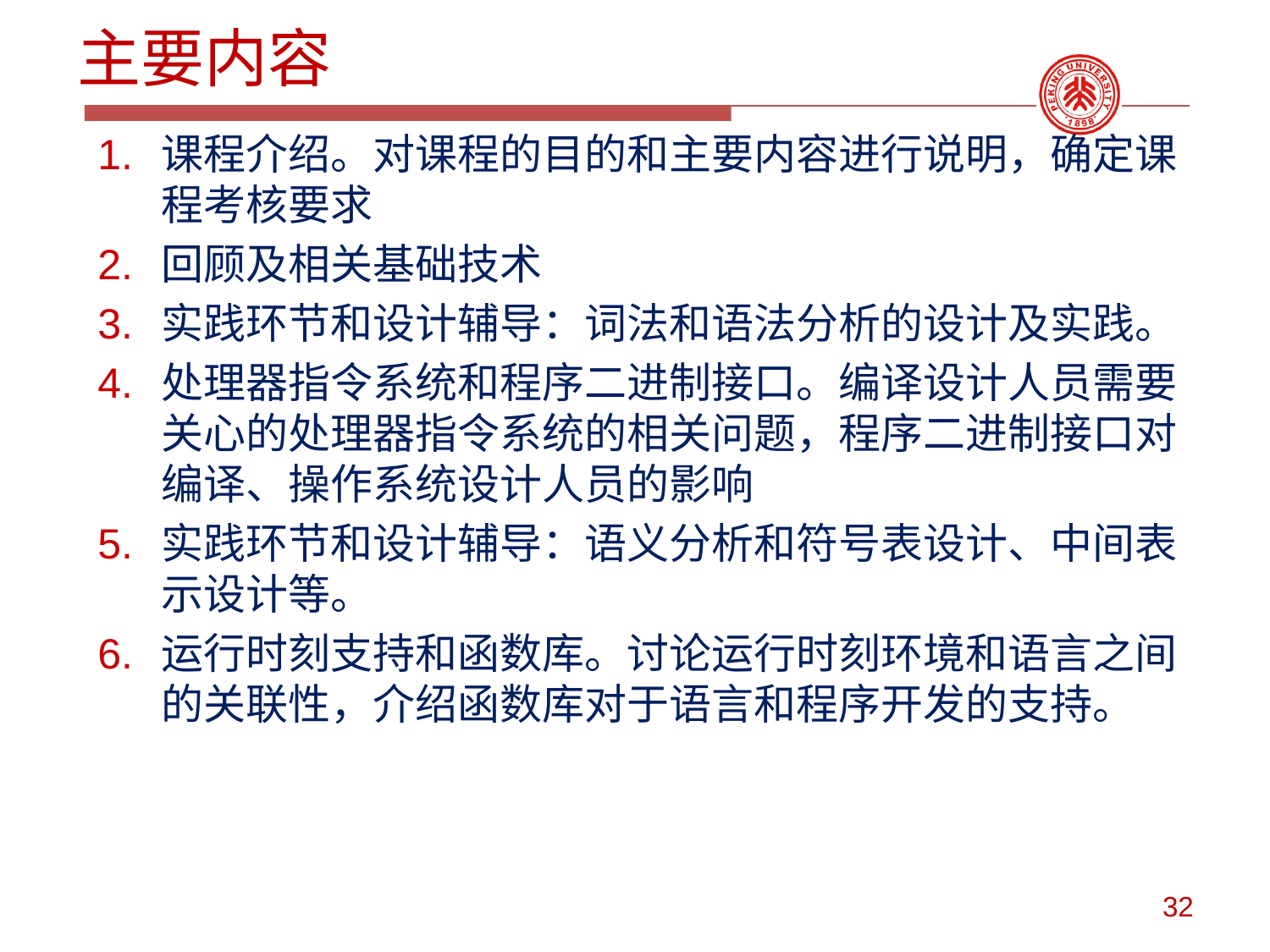

# 主要内容
课程介绍。对课程的目的和主要内容进行说明，确定课程考核要求
回顾及相关基础技术
实践环节和设计辅导：词法和语法分析的设计及实践。
处理器指令系统和程序二进制接口。编译设计人员需要关心的处理器指令系统的相关问题，程序二进制接口对编译、操作系统设计人员的影响
实践环节和设计辅导：语义分析和符号表设计、中间表示设计等。
运行时刻支持和函数库。讨论运行时刻环境和语言之间的关联性，介绍函数库对于语言和程序开发的支持。
32